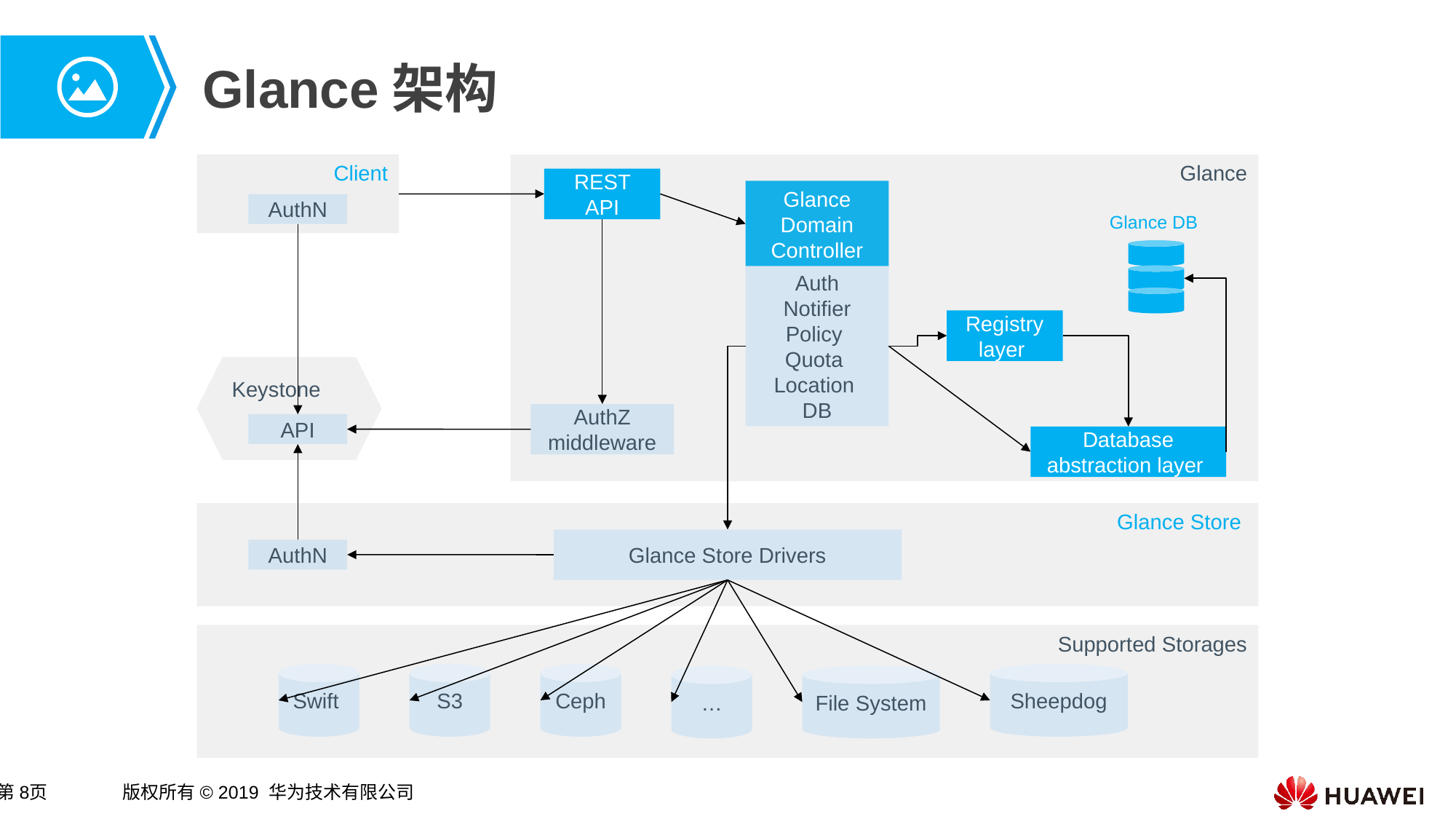

# Glance架构
Client
Glance
REST API
Glance
Domain
Controller
AuthN
Glance DB

Auth
Notifier
Policy
Quota
Location
DB
Registry layer
Keystone
AuthZ
middleware
API
Database abstraction layer
Glance Store
Glance Store Drivers
AuthN
Supported Storages
Swift
S3
Ceph
Sheepdog
…
File System